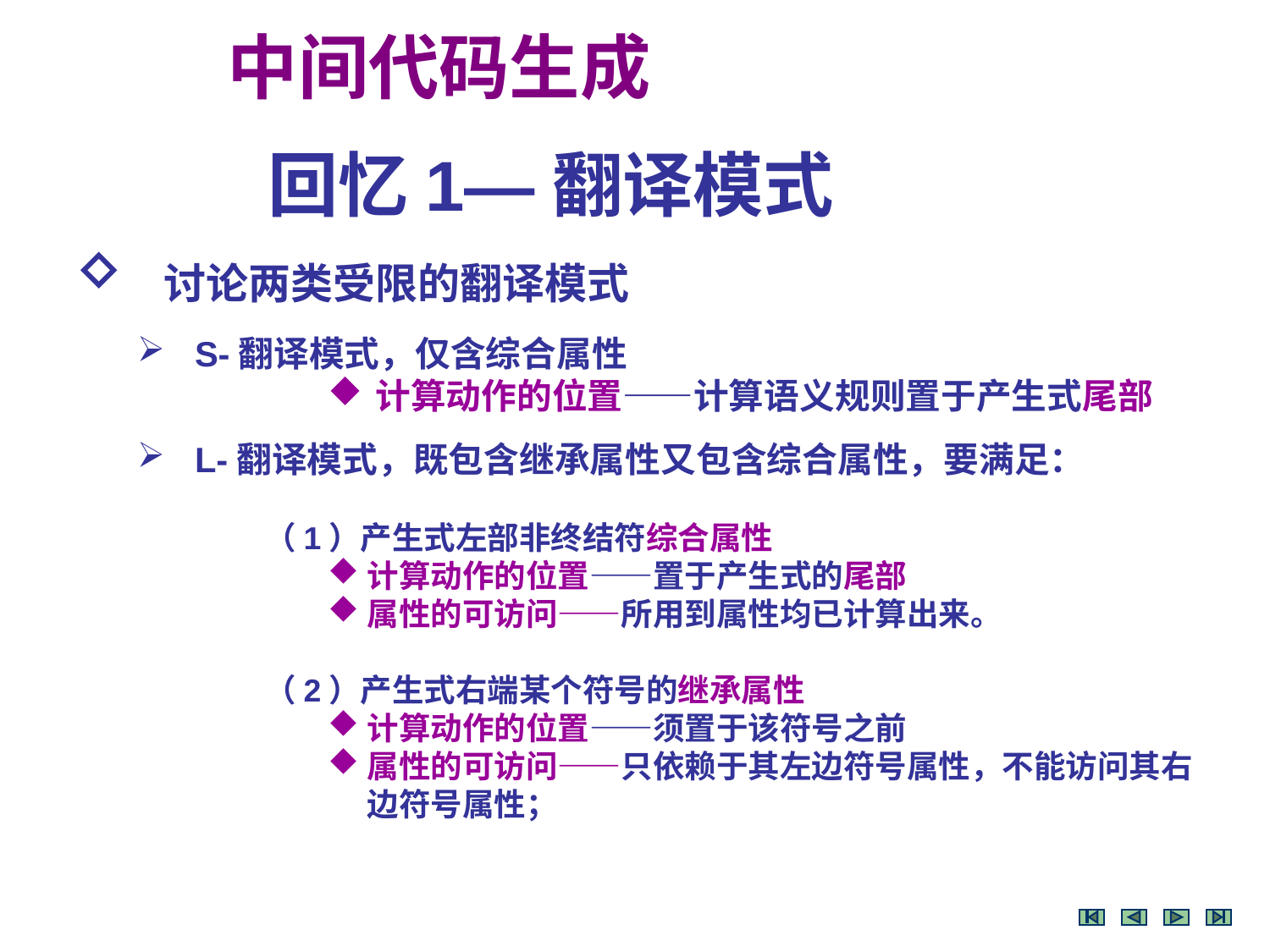

中间代码生成
回忆1—翻译模式
  讨论两类受限的翻译模式

 S-翻译模式，仅含综合属性
计算动作的位置——计算语义规则置于产生式尾部

 L-翻译模式，既包含继承属性又包含综合属性，要满足：

（1）产生式左部非终结符综合属性
计算动作的位置——置于产生式的尾部
属性的可访问——所用到属性均已计算出来。

（2）产生式右端某个符号的继承属性
计算动作的位置——须置于该符号之前
属性的可访问——只依赖于其左边符号属性，不能访问其右边符号属性；